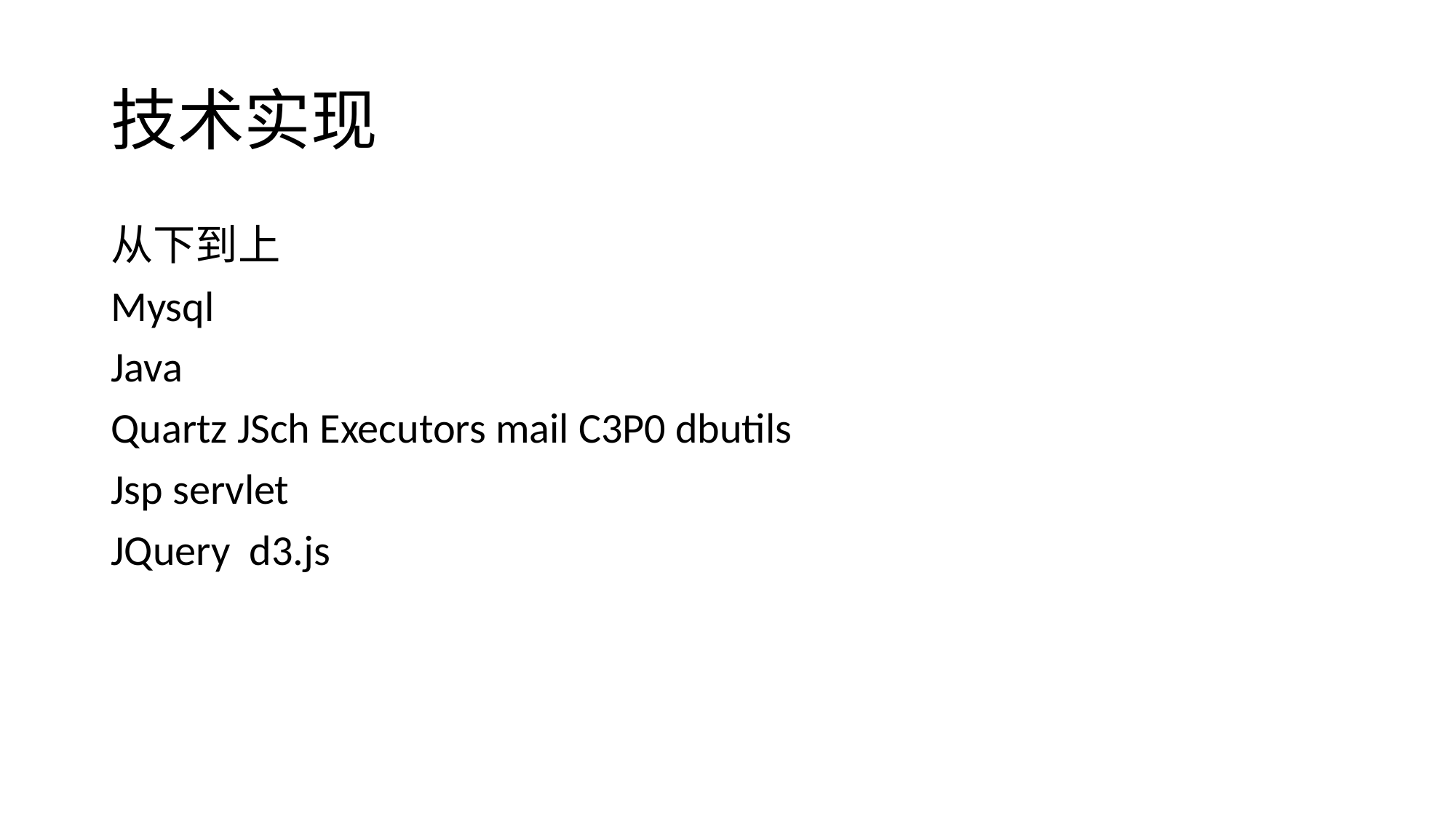

# 技术实现
从下到上
Mysql
Java
Quartz JSch Executors mail C3P0 dbutils
Jsp servlet
JQuery  d3.js